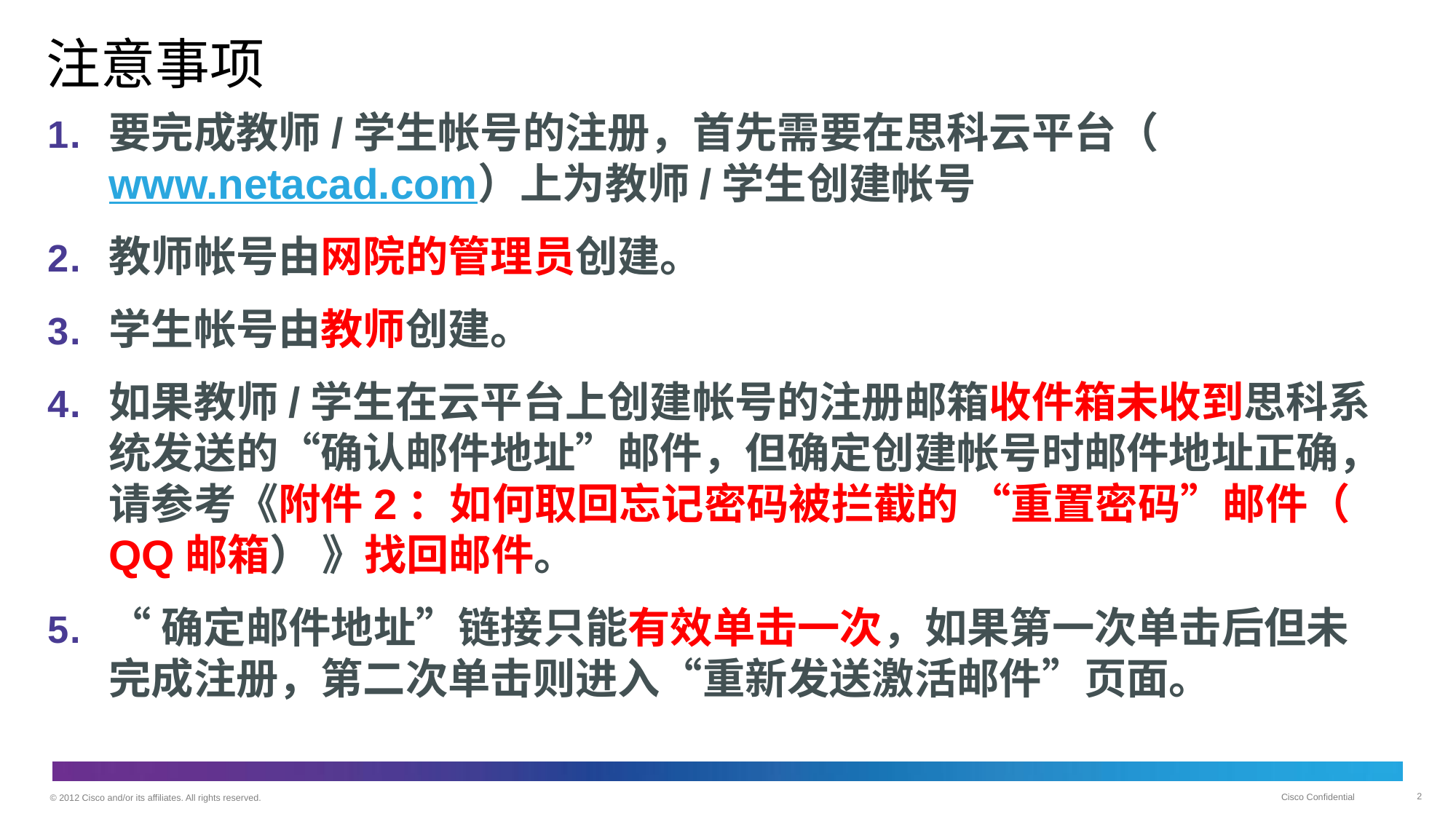

# 注意事项
要完成教师/学生帐号的注册，首先需要在思科云平台（www.netacad.com）上为教师/学生创建帐号
教师帐号由网院的管理员创建。
学生帐号由教师创建。
如果教师/学生在云平台上创建帐号的注册邮箱收件箱未收到思科系统发送的“确认邮件地址”邮件，但确定创建帐号时邮件地址正确，请参考《附件2：如何取回忘记密码被拦截的 “重置密码”邮件（ QQ邮箱） 》找回邮件。
“确定邮件地址”链接只能有效单击一次，如果第一次单击后但未完成注册，第二次单击则进入“重新发送激活邮件”页面。